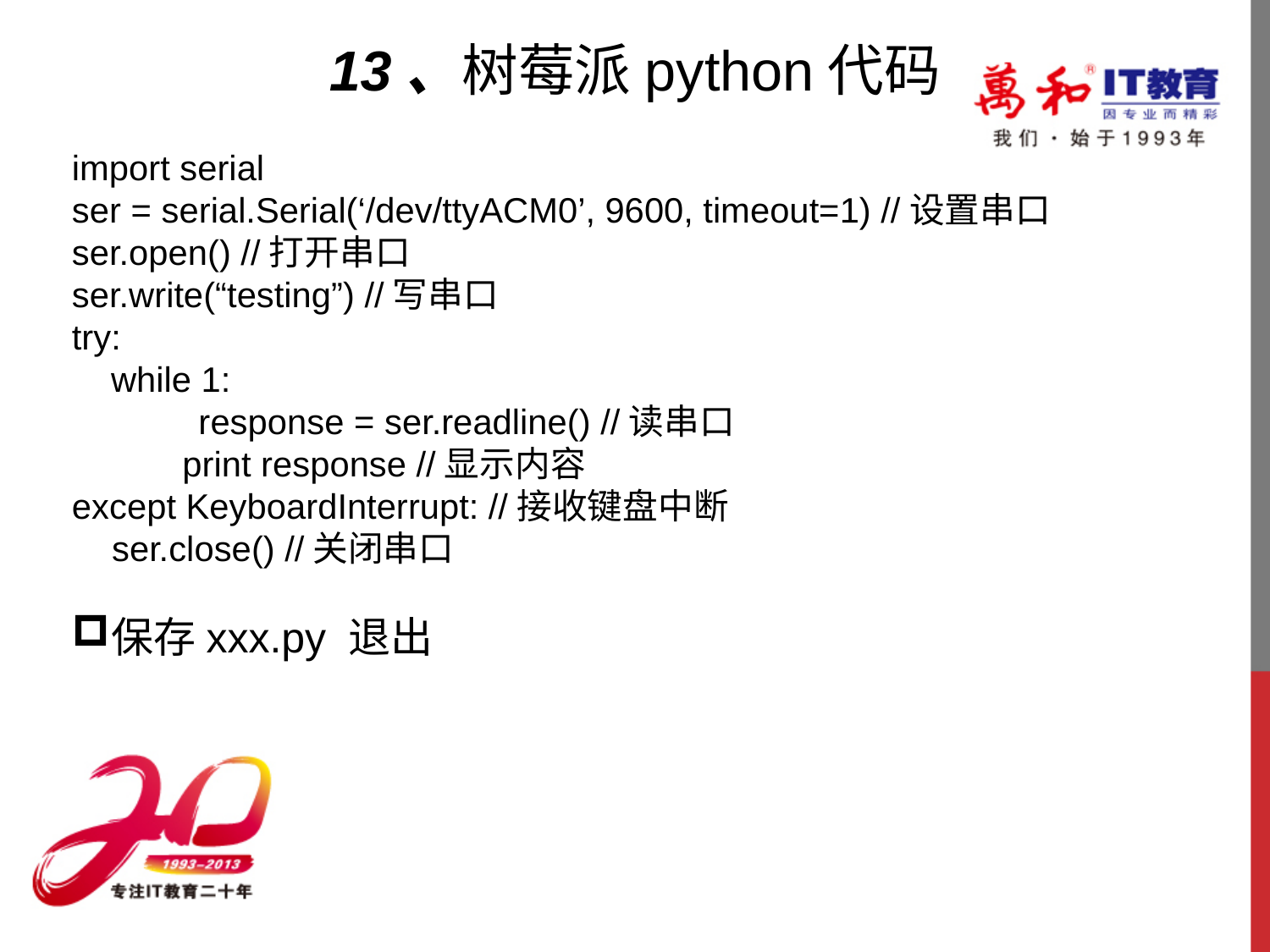

# 13、树莓派python代码
import serial
ser = serial.Serial(‘/dev/ttyACM0’, 9600, timeout=1) //设置串口
ser.open() //打开串口
ser.write(“testing”) //写串口
try:
    while 1:
             response = ser.readline() //读串口
             print response //显示内容
except KeyboardInterrupt: //接收键盘中断
    ser.close() //关闭串口

保存xxx.py 退出